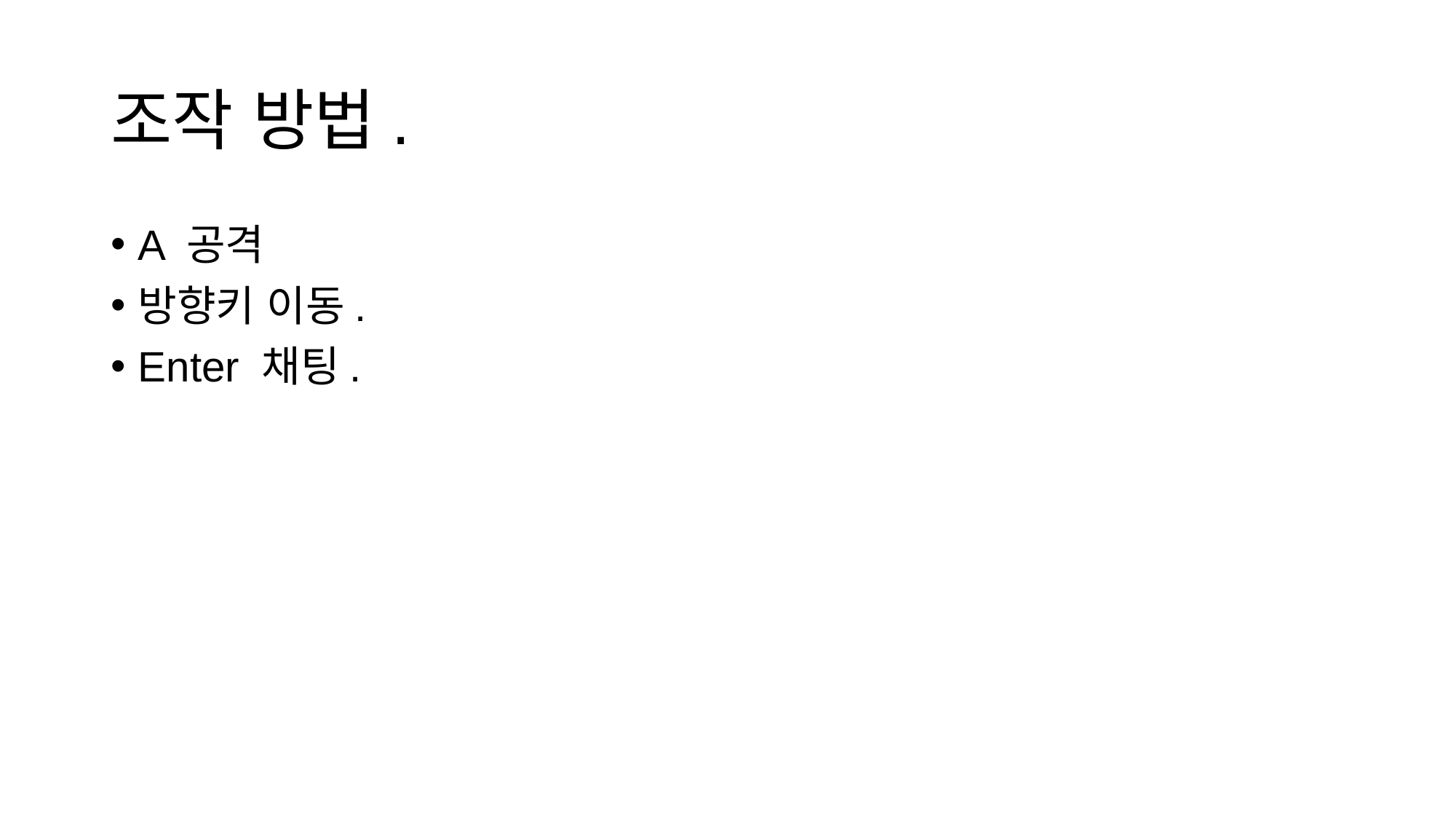

# 조작 방법.
A 공격
방향키 이동.
Enter 채팅.